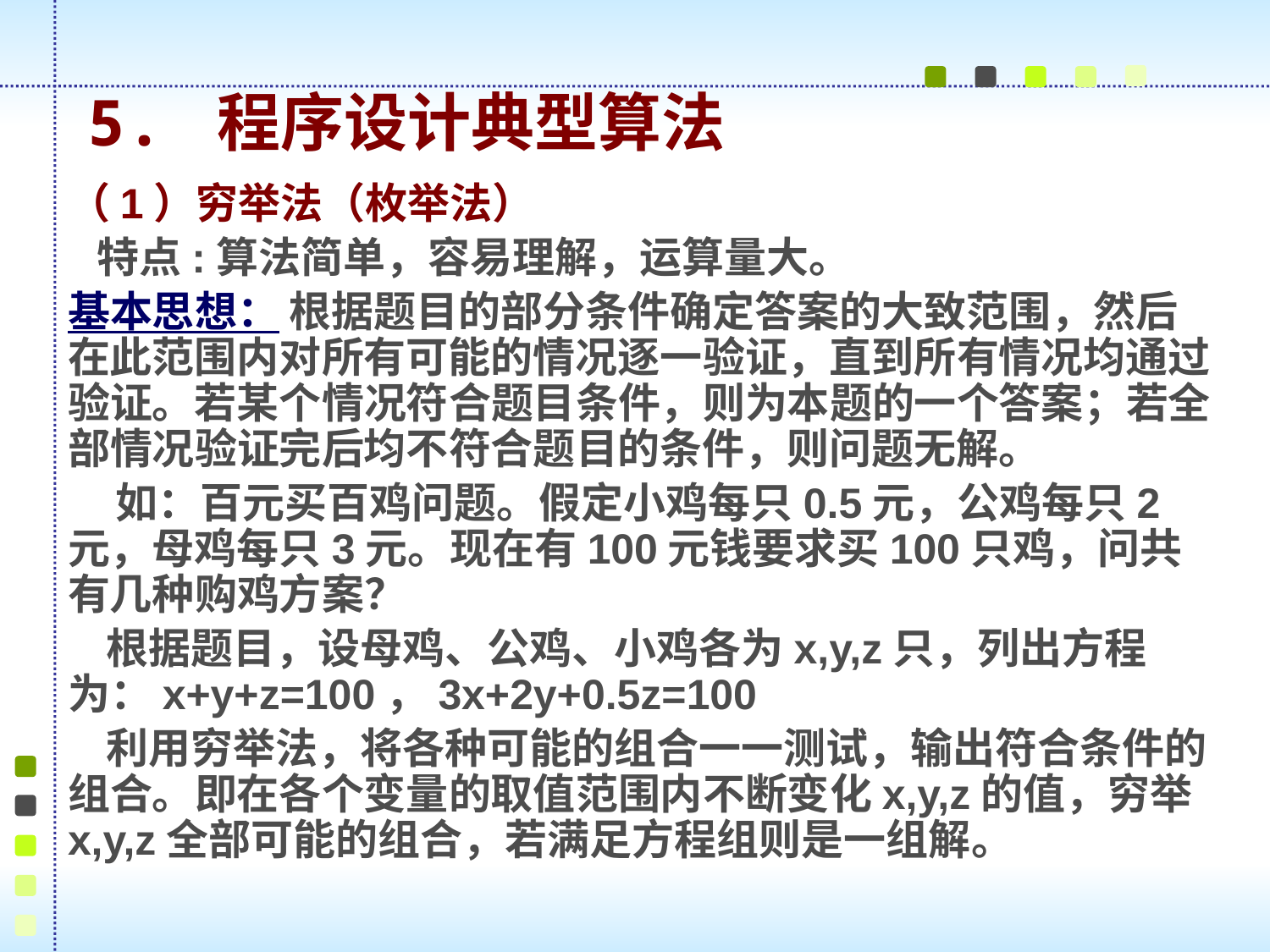

5. 程序设计典型算法
（1）穷举法（枚举法）
  特点:算法简单，容易理解，运算量大。
基本思想： 根据题目的部分条件确定答案的大致范围，然后在此范围内对所有可能的情况逐一验证，直到所有情况均通过验证。若某个情况符合题目条件，则为本题的一个答案；若全部情况验证完后均不符合题目的条件，则问题无解。
    如：百元买百鸡问题。假定小鸡每只0.5元，公鸡每只2元，母鸡每只3元。现在有100元钱要求买100只鸡，问共有几种购鸡方案？
   根据题目，设母鸡、公鸡、小鸡各为x,y,z只，列出方程为：x+y+z=100，3x+2y+0.5z=100
   利用穷举法，将各种可能的组合一一测试，输出符合条件的组合。即在各个变量的取值范围内不断变化x,y,z的值，穷举x,y,z全部可能的组合，若满足方程组则是一组解。